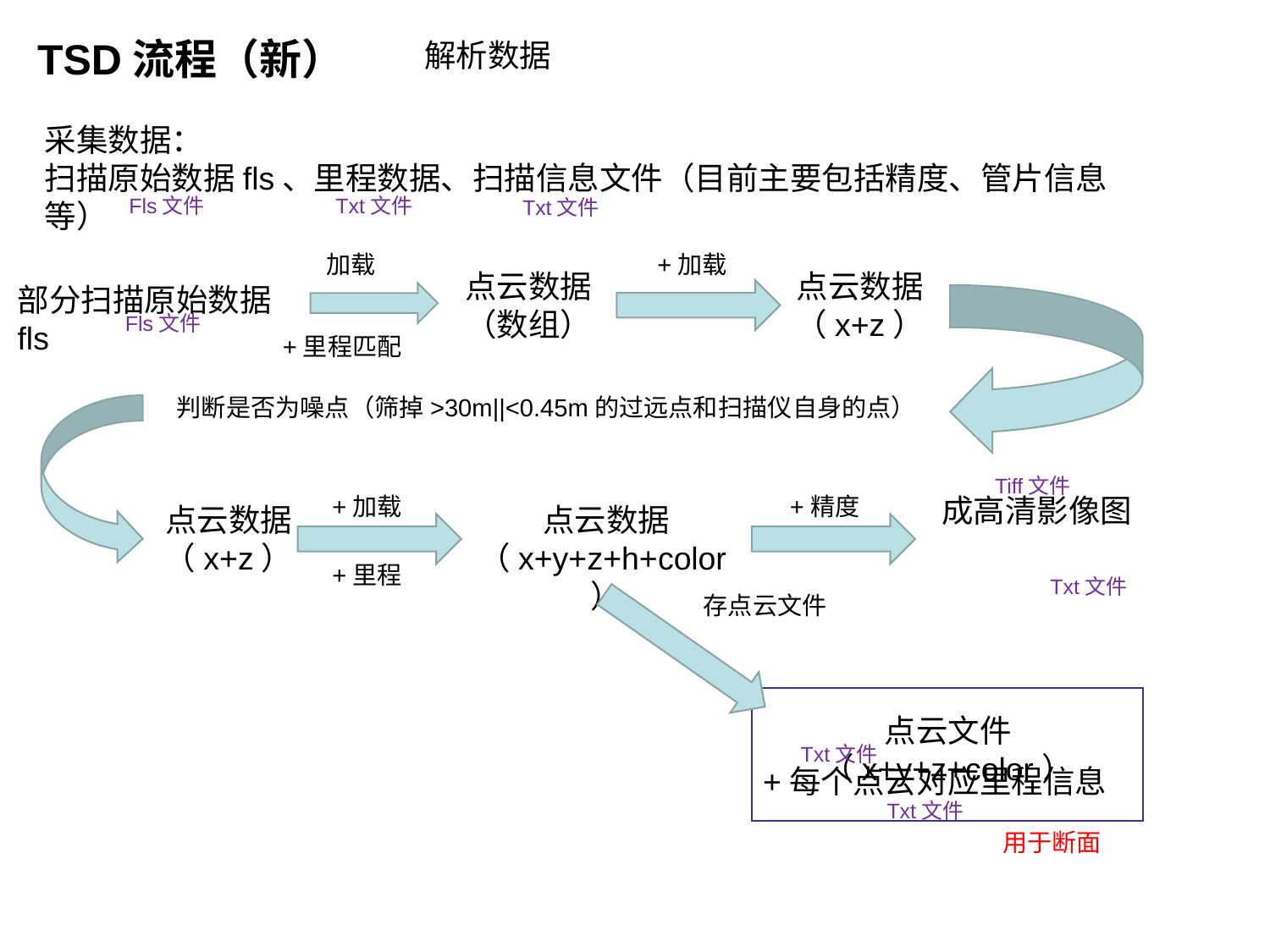

TSD流程（新）
解析数据
采集数据：
扫描原始数据fls、里程数据、扫描信息文件（目前主要包括精度、管片信息等）
Fls文件
Txt文件
Txt文件

加载
+加载
点云数据（数组）
点云数据（x+z）
部分扫描原始数据fls

Fls文件
+里程匹配
判断是否为噪点（筛掉>30m||<0.45m的过远点和扫描仪自身的点）

Tiff文件
+加载
+精度
成高清影像图
点云数据（x+z）
点云数据（x+y+z+h+color）

+里程
Txt文件
存点云文件

点云文件（x+y+z+color）
Txt文件
+每个点云对应里程信息
Txt文件
用于断面